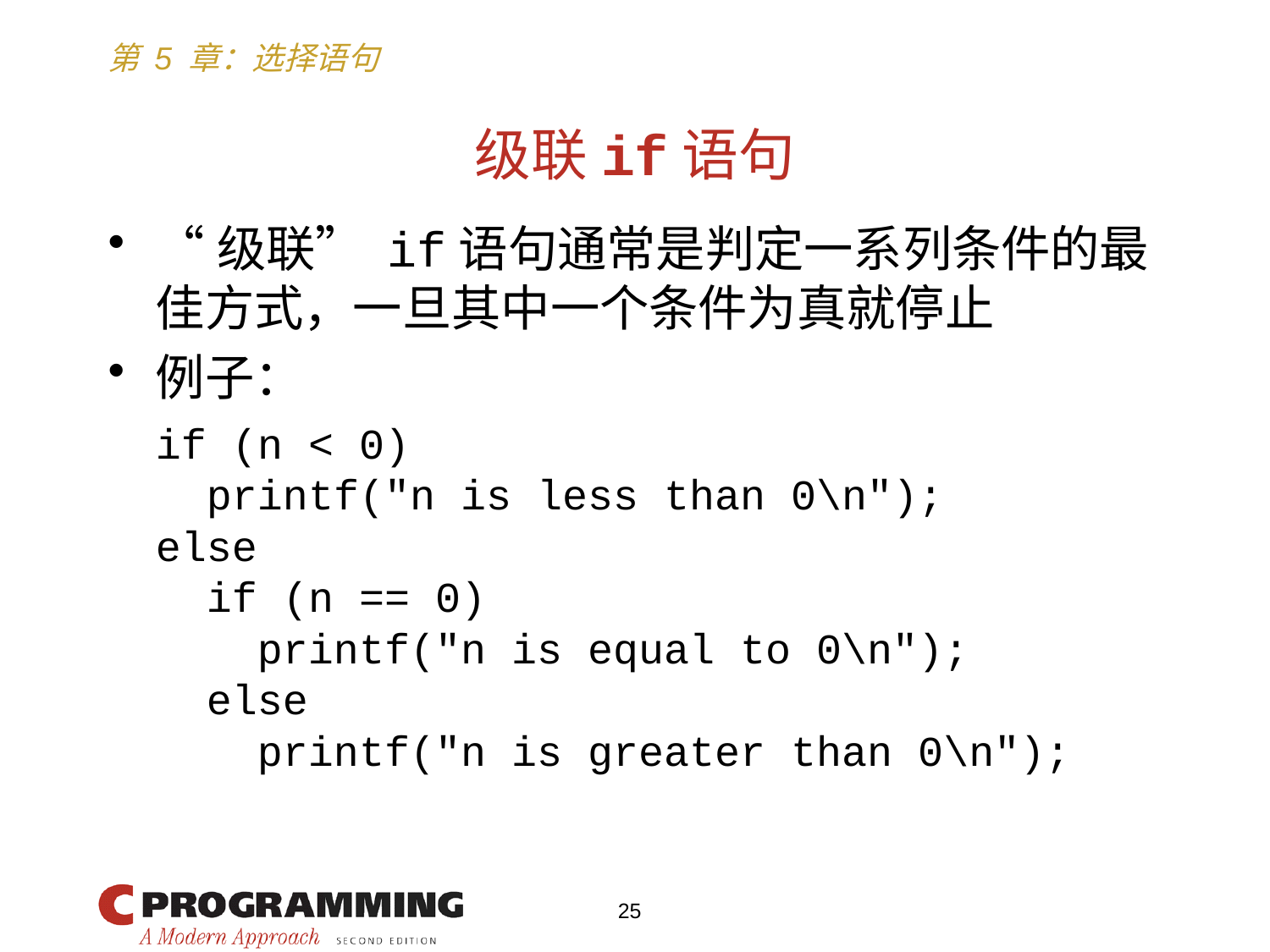

# 级联if语句
“级联” if语句通常是判定一系列条件的最佳方式，一旦其中一个条件为真就停止
例子：
	if (n < 0)
	  printf("n is less than 0\n");
	else
	  if (n == 0)
	    printf("n is equal to 0\n");
	  else
	    printf("n is greater than 0\n");
25